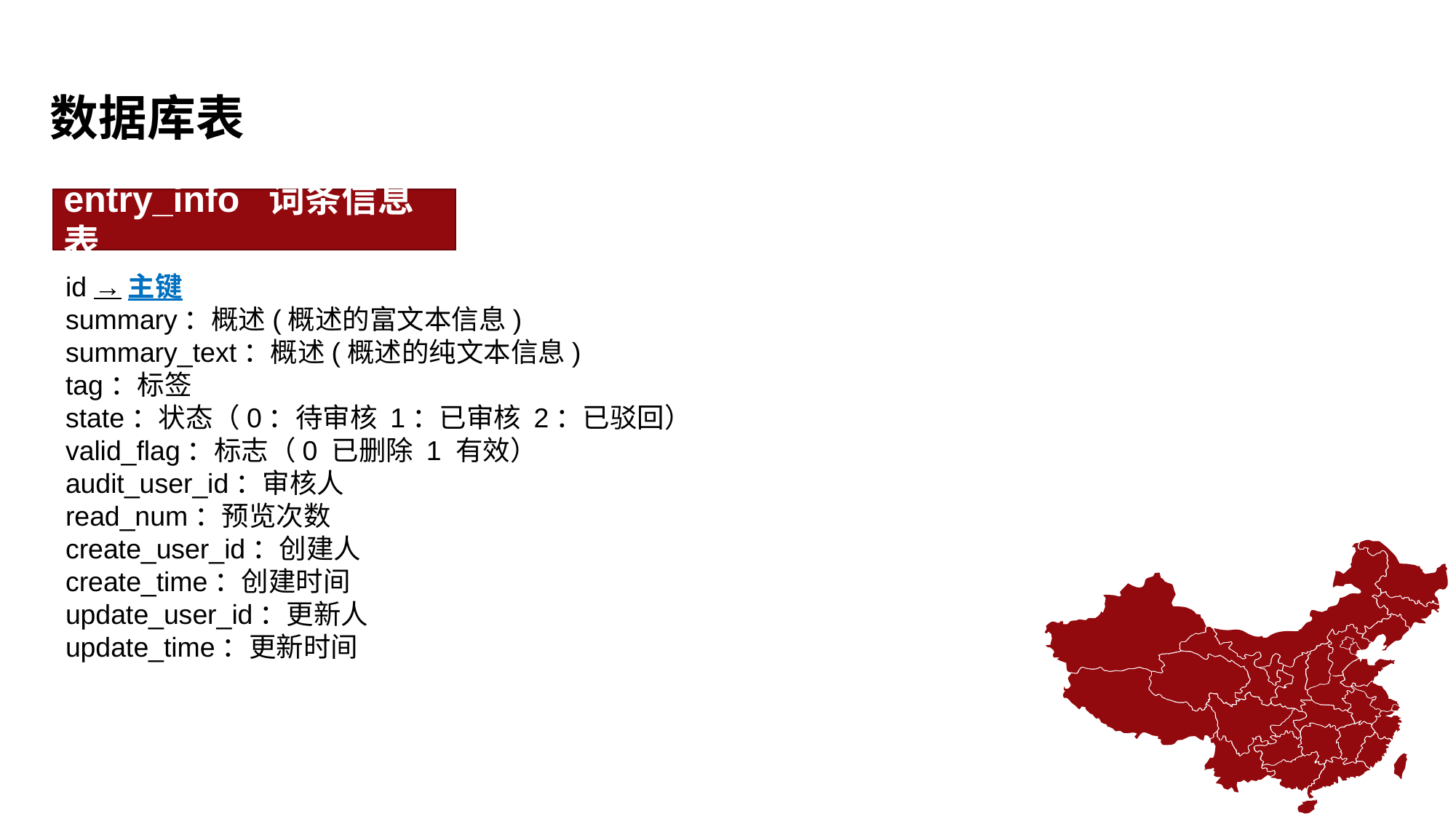

数据库表
entry_info  词条信息表
  id →主键
  summary：概述(概述的富文本信息)
  summary_text：概述(概述的纯文本信息)
  tag：标签
  state：状态（0：待审核 1：已审核 2：已驳回）
  valid_flag：标志（0 已删除 1 有效）
  audit_user_id：审核人
  read_num：预览次数
  create_user_id：创建人
  create_time：创建时间
  update_user_id：更新人
  update_time：更新时间